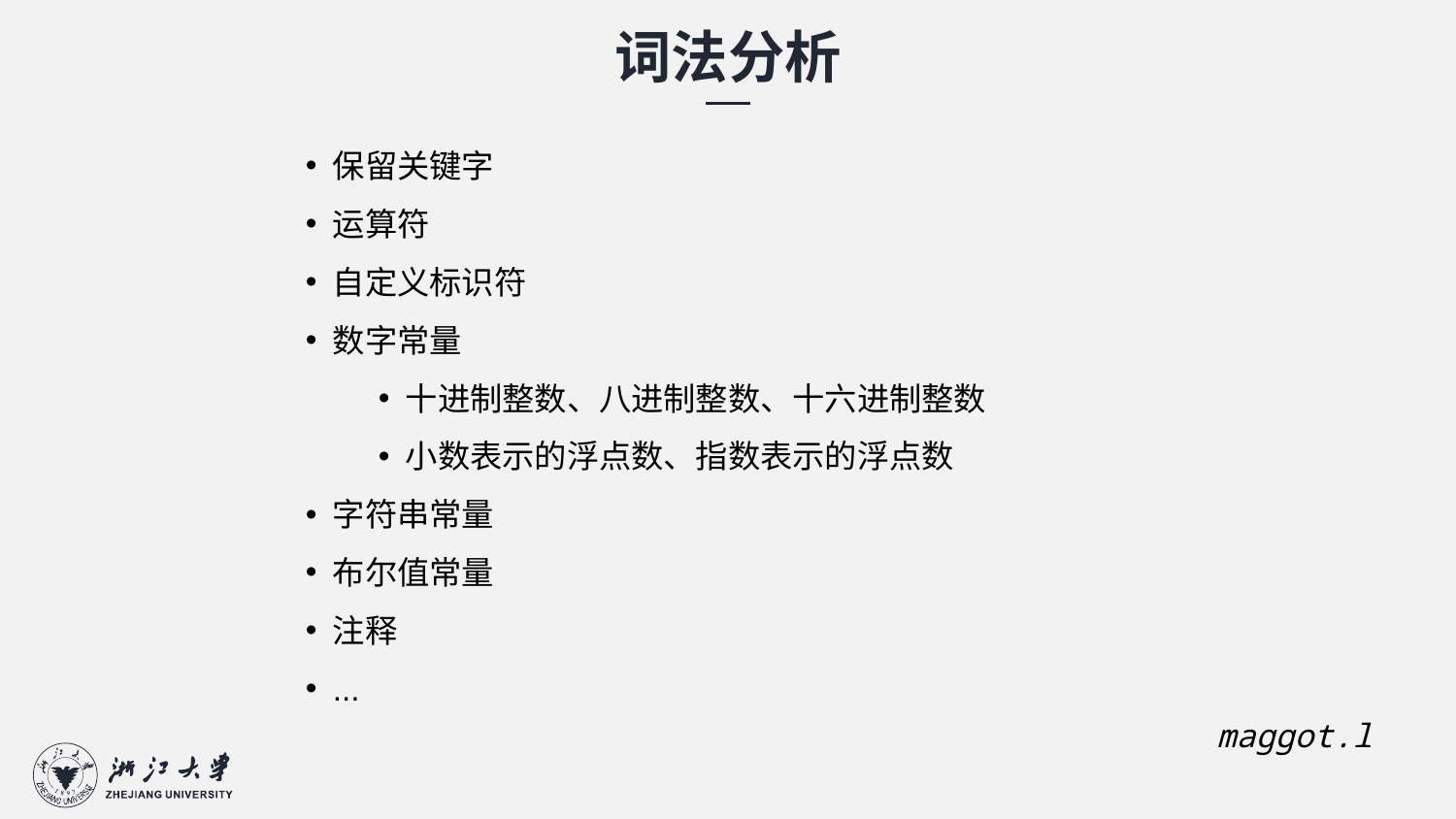

词法分析
保留关键字
运算符
自定义标识符
数字常量
十进制整数、八进制整数、十六进制整数
小数表示的浮点数、指数表示的浮点数
字符串常量
布尔值常量
注释
...
maggot.l
7